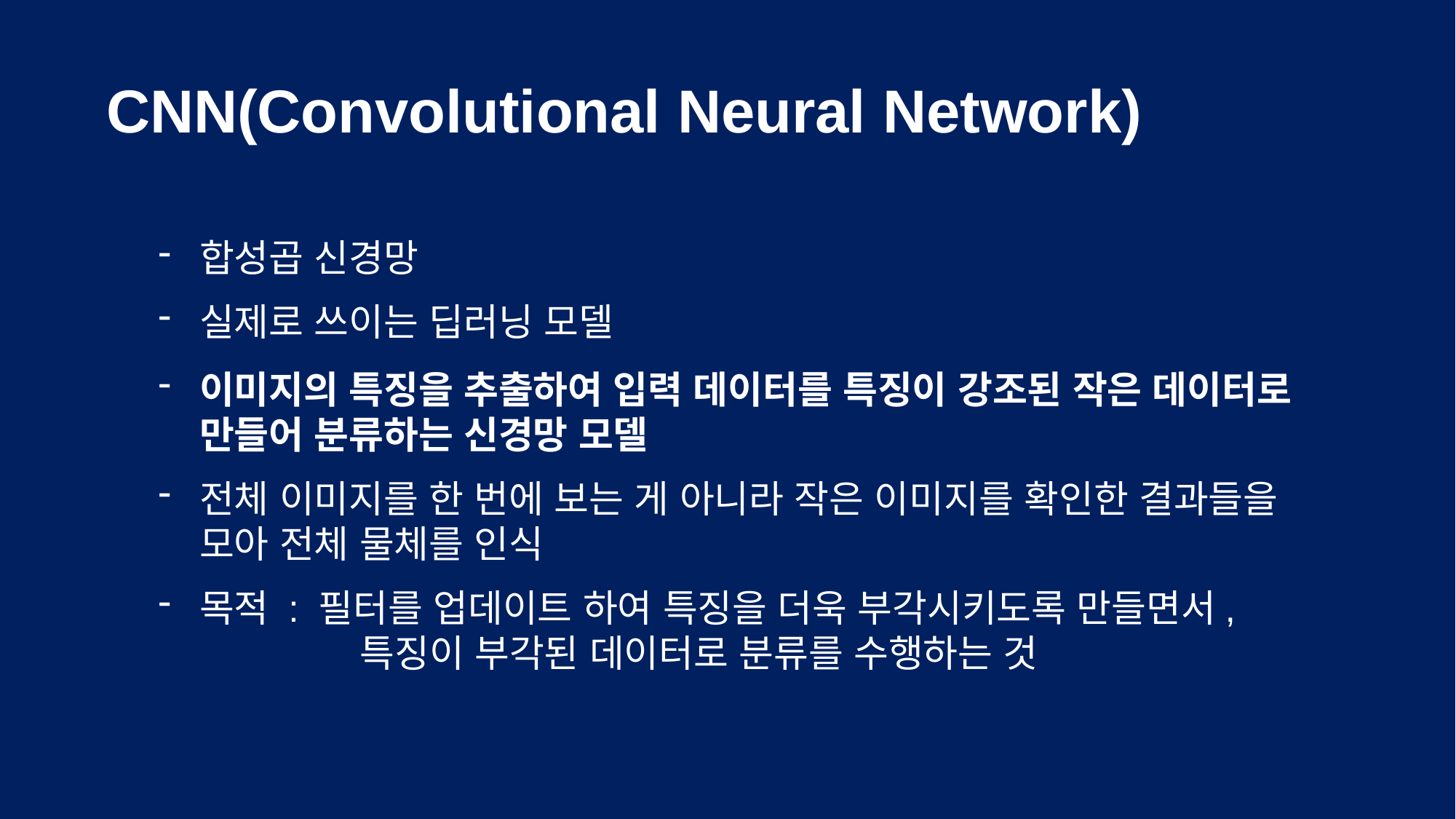

CNN(Convolutional Neural Network)
합성곱 신경망

실제로 쓰이는 딥러닝 모델
이미지의 특징을 추출하여 입력 데이터를 특징이 강조된 작은 데이터로 만들어 분류하는 신경망 모델

전체 이미지를 한 번에 보는 게 아니라 작은 이미지를 확인한 결과들을 모아 전체 물체를 인식

목적 : 필터를 업데이트 하여 특징을 더욱 부각시키도록 만들면서,
	    특징이 부각된 데이터로 분류를 수행하는 것